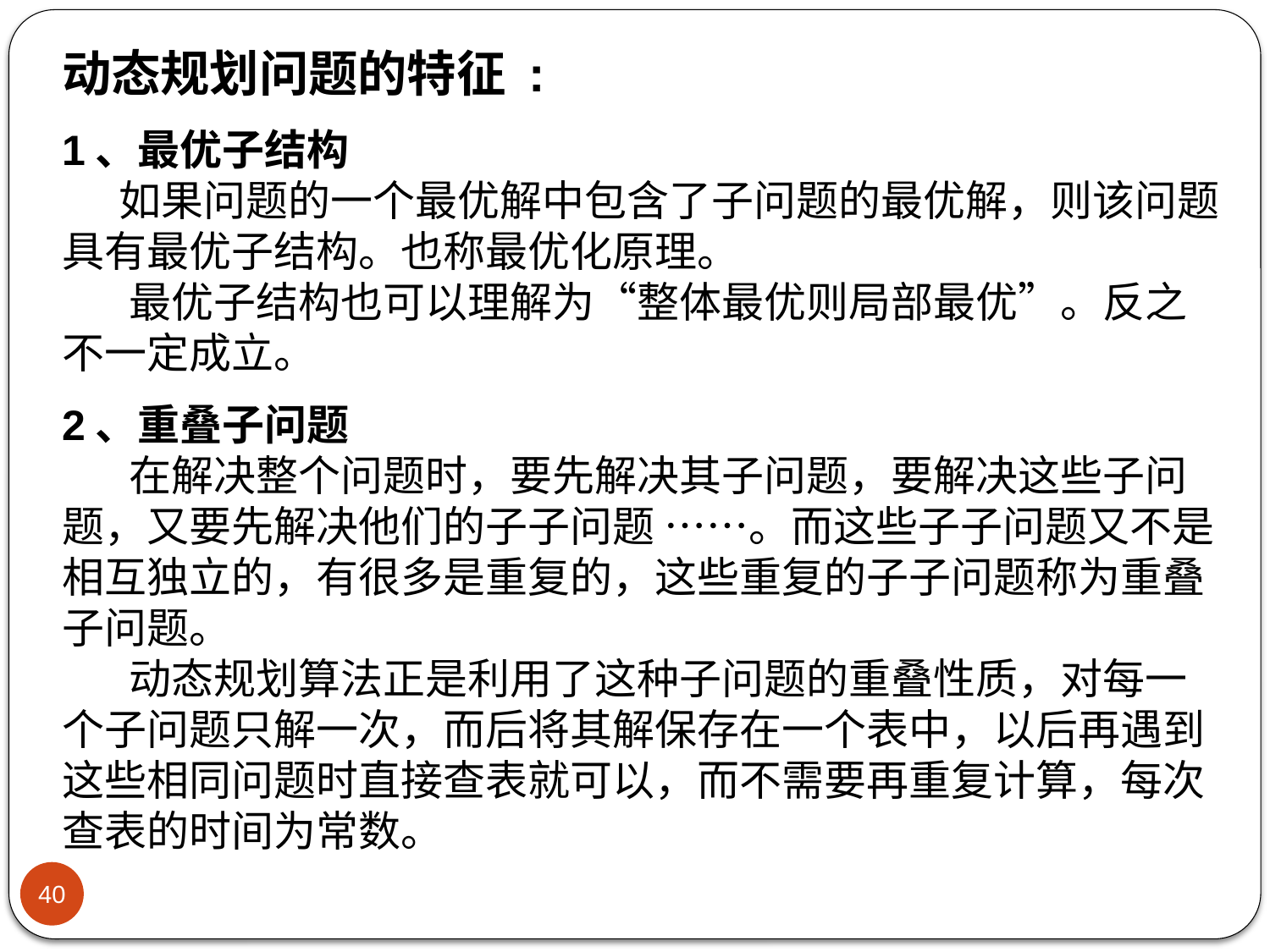

动态规划问题的特征 :
1、最优子结构
      如果问题的一个最优解中包含了子问题的最优解，则该问题具有最优子结构。也称最优化原理。
      最优子结构也可以理解为“整体最优则局部最优”。反之不一定成立。
2、重叠子问题
      在解决整个问题时，要先解决其子问题，要解决这些子问题，又要先解决他们的子子问题 ……。而这些子子问题又不是相互独立的，有很多是重复的，这些重复的子子问题称为重叠子问题。
      动态规划算法正是利用了这种子问题的重叠性质，对每一个子问题只解一次，而后将其解保存在一个表中，以后再遇到这些相同问题时直接查表就可以，而不需要再重复计算，每次查表的时间为常数。
40